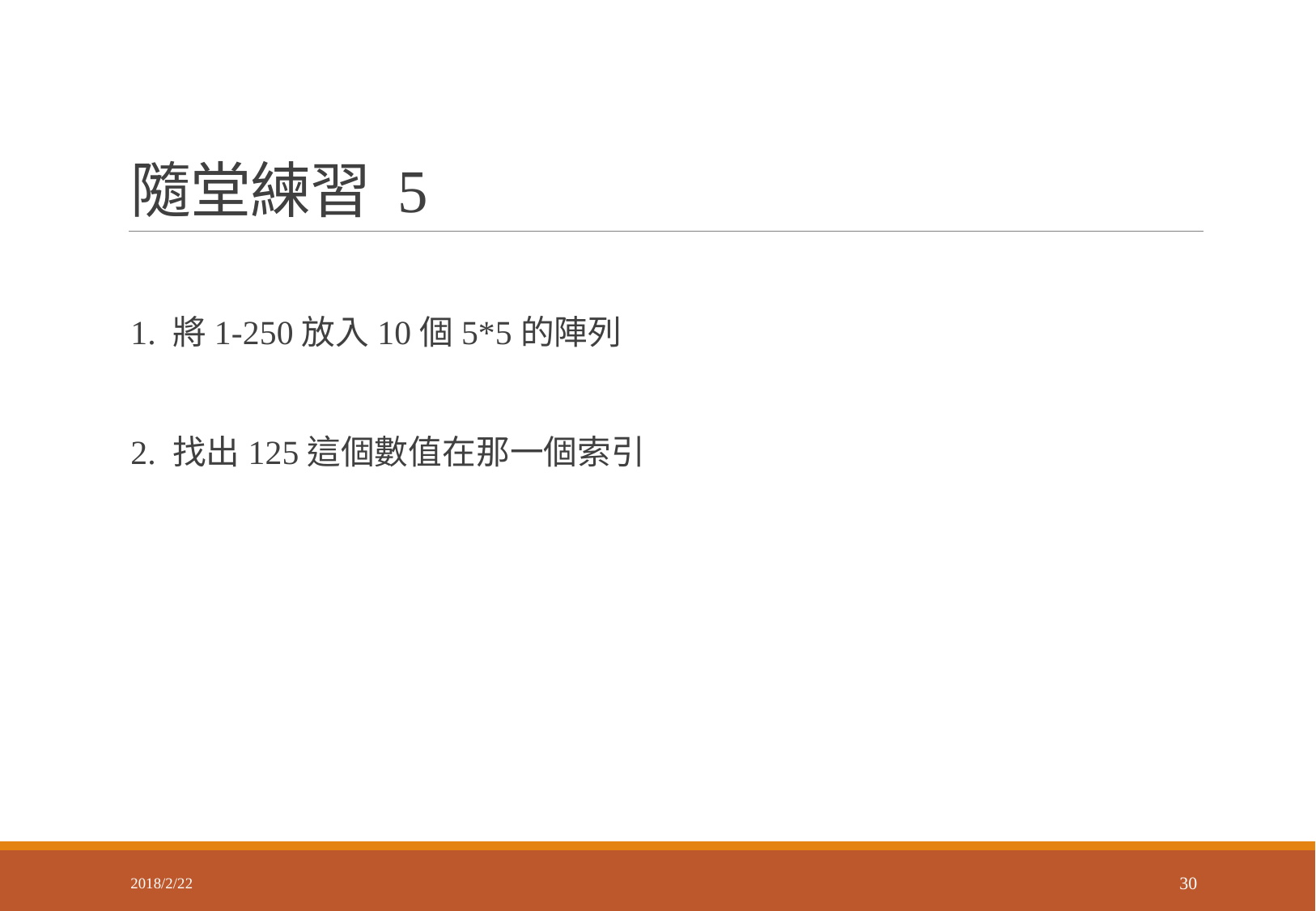

# 隨堂練習 5

1. 將1-250放入10個5*5的陣列

2. 找出125這個數值在那一個索引
2018/2/22
30